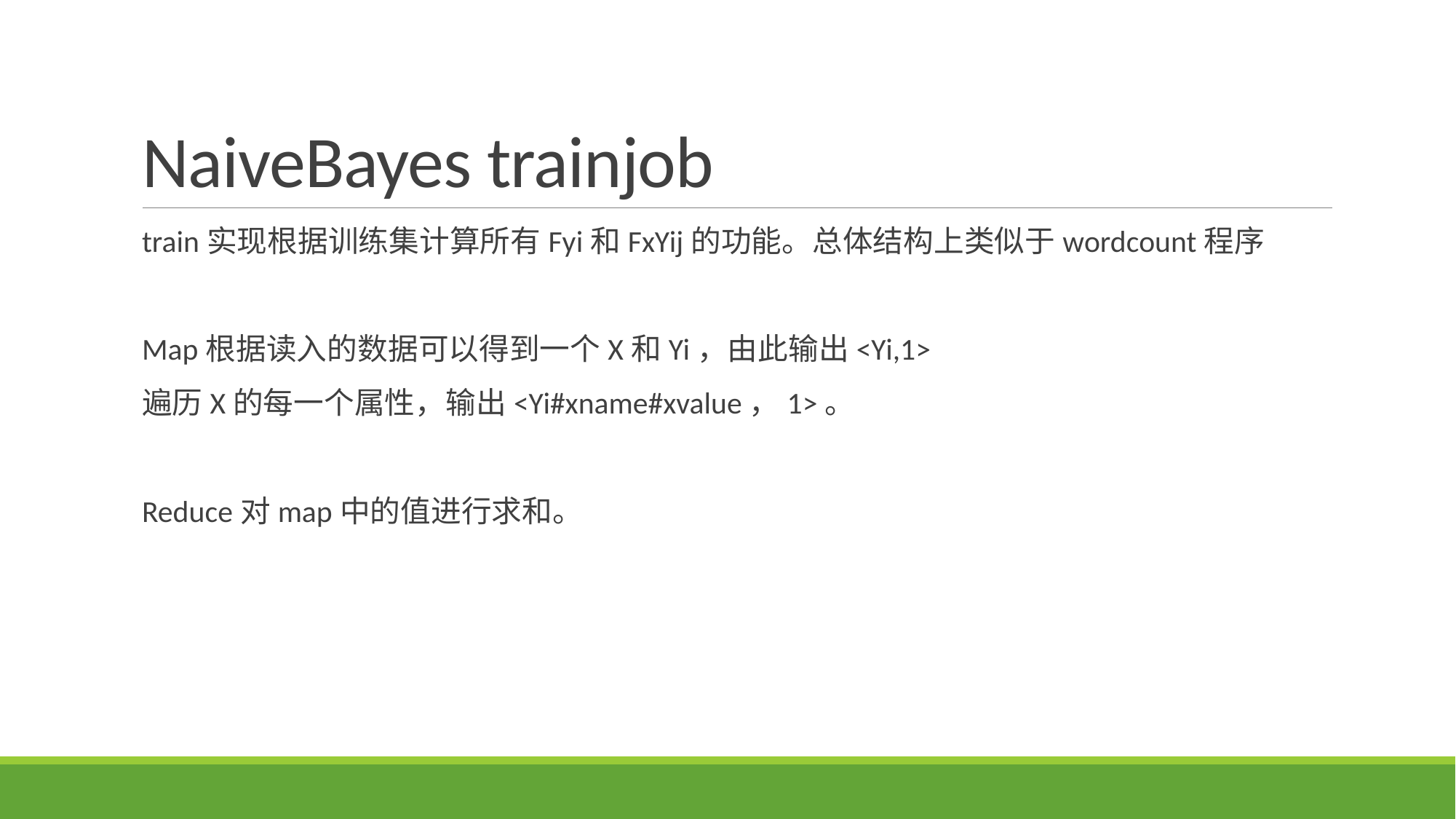

# NaiveBayes trainjob
train实现根据训练集计算所有Fyi和FxYij的功能。总体结构上类似于wordcount程序

Map根据读入的数据可以得到一个X和Yi，由此输出<Yi,1>
遍历X的每一个属性，输出<Yi#xname#xvalue，1>。

Reduce对map中的值进行求和。